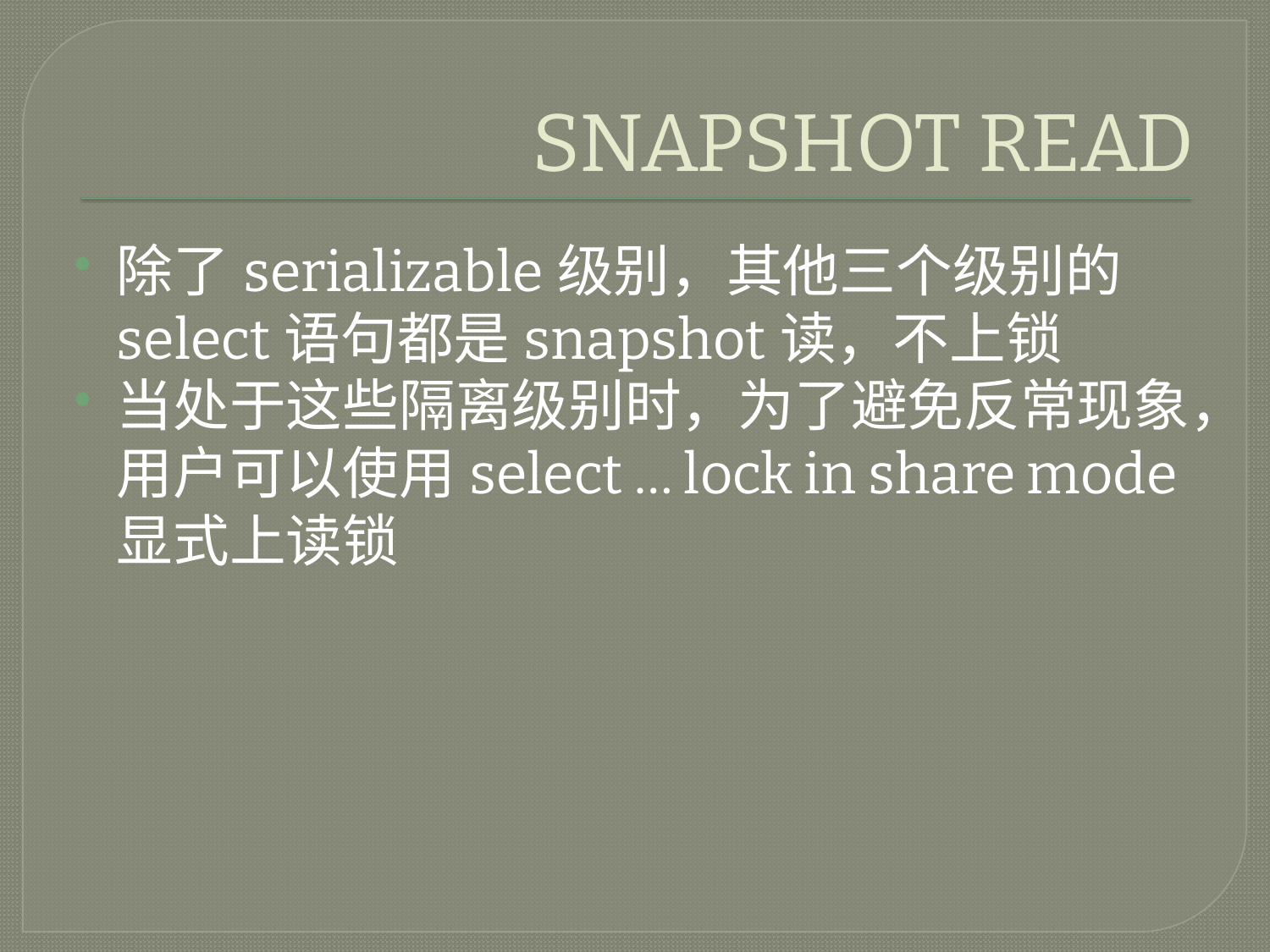

# SNAPSHOT READ
除了serializable级别，其他三个级别的select语句都是snapshot读，不上锁
当处于这些隔离级别时，为了避免反常现象，用户可以使用select … lock in share mode显式上读锁